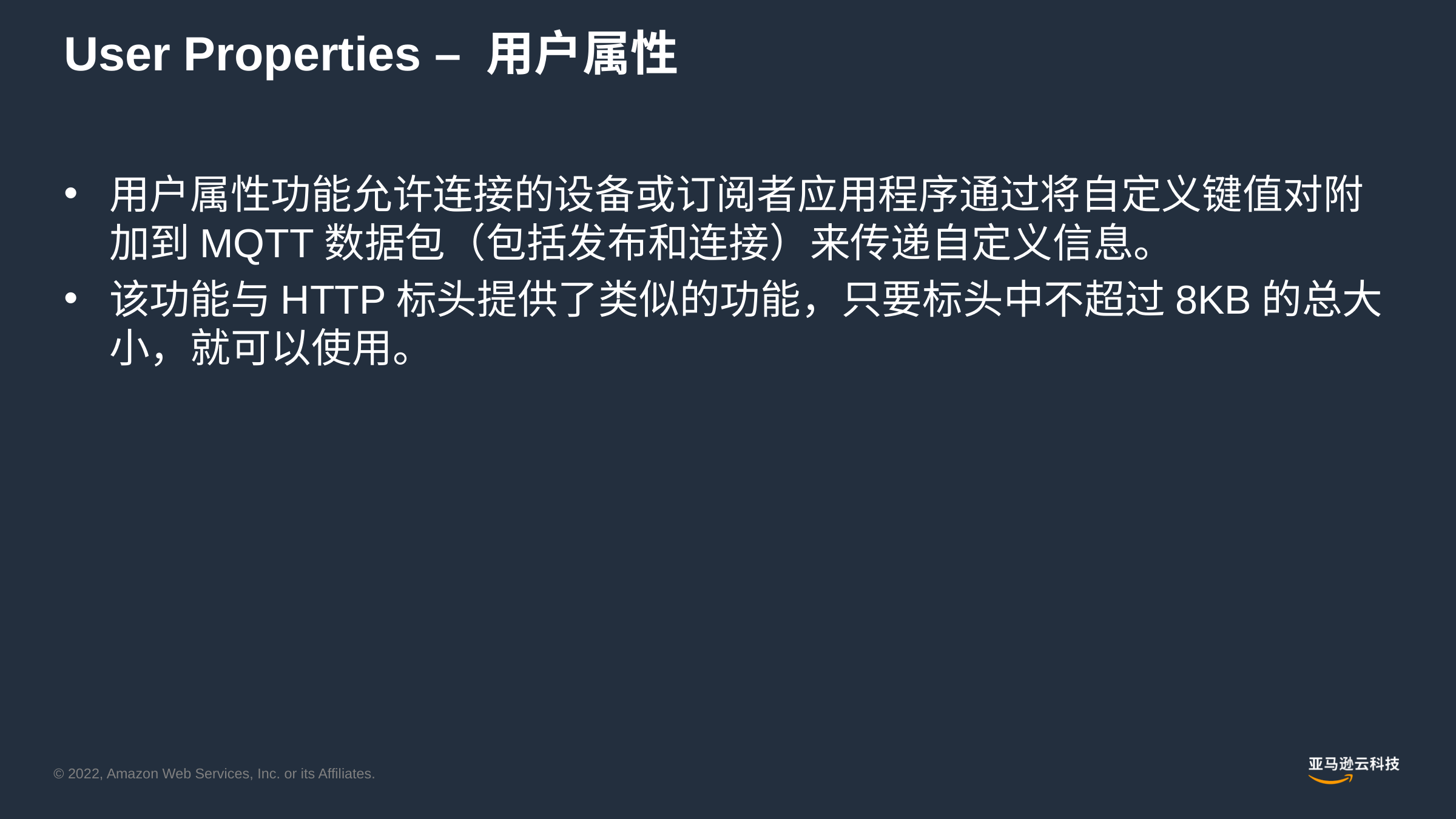

# User Properties – 用户属性
用户属性功能允许连接的设备或订阅者应用程序通过将自定义键值对附加到MQTT数据包（包括发布和连接）来传递自定义信息。
该功能与HTTP标头提供了类似的功能，只要标头中不超过8KB的总大小，就可以使用。